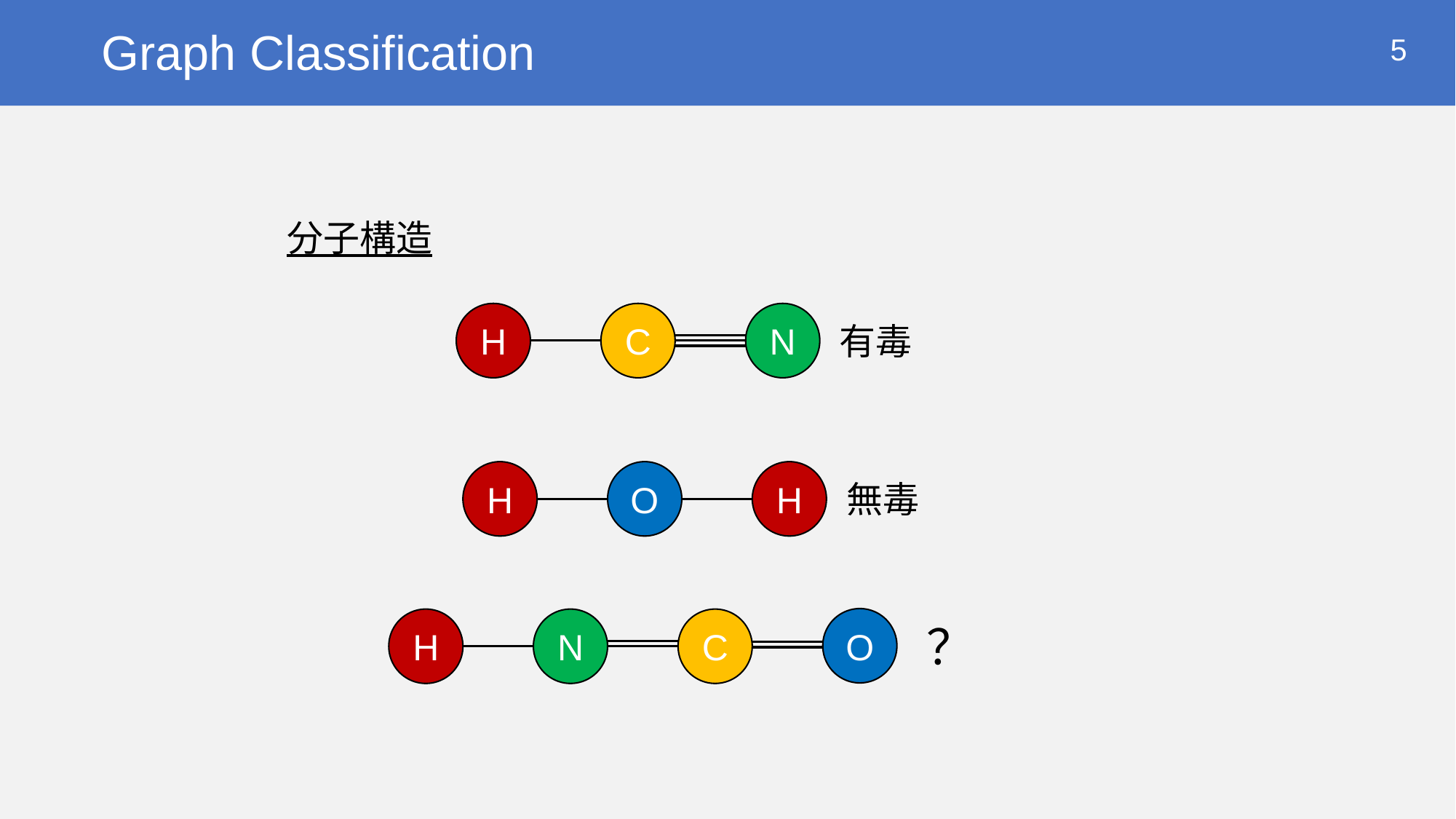

Graph Classification
5
分子構造
N
H
C
有毒
H
H
O
無毒
O
C
H
N
？